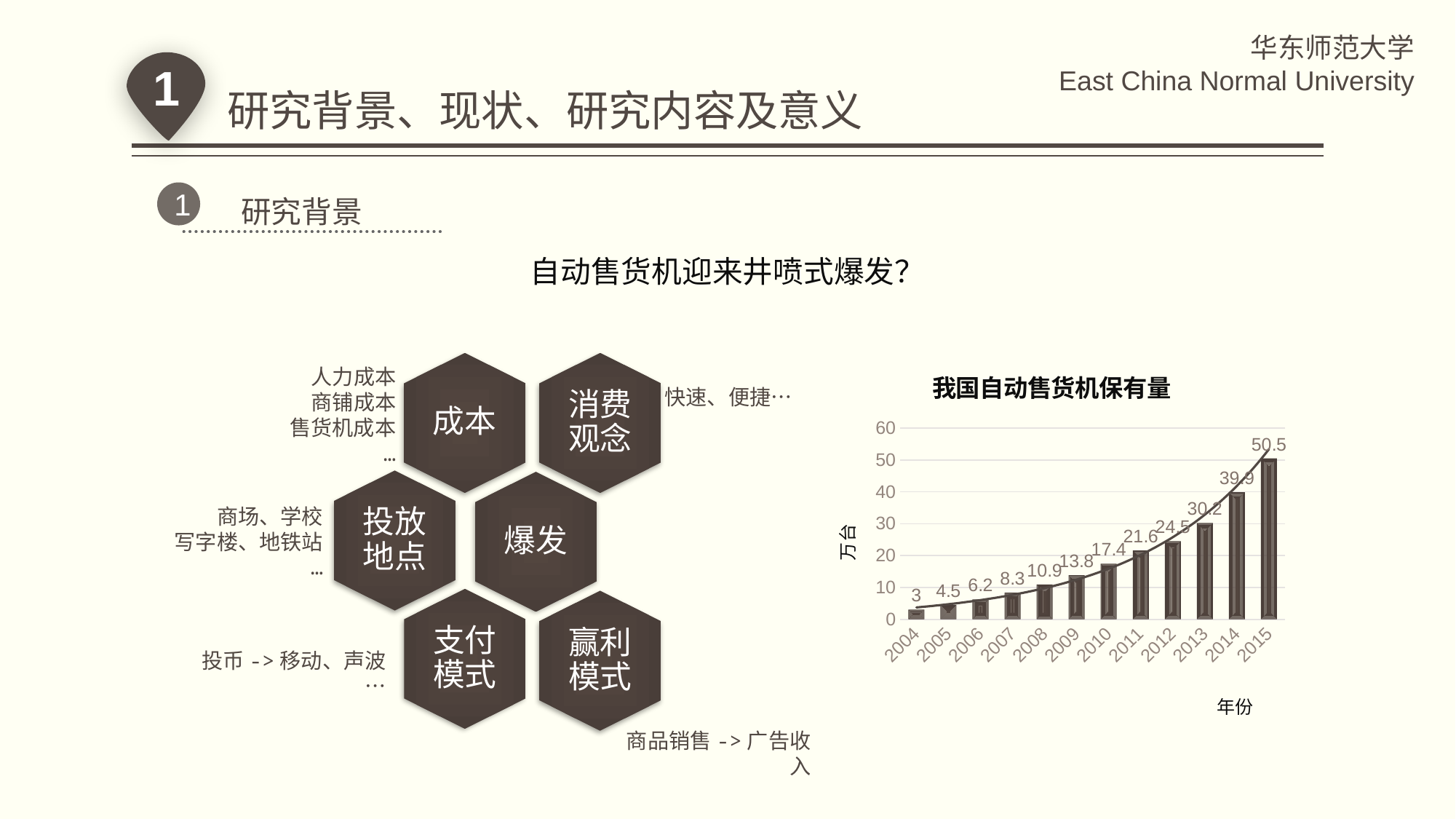

# 研究背景、现状、研究内容及意义
华东师范大学
East China Normal University

1
1
	研究背景
自动售货机迎来井喷式爆发？

### Chart: 我国自动售货机保有量

| Category | 我国自动售货机保有量情况 |
|---|---|
| 2004 | 3.0 |
| 2005 | 4.5 |
| 2006 | 6.2 |
| 2007 | 8.3 |
| 2008 | 10.9 |
| 2009 | 13.8 |
| 2010 | 17.4 |
| 2011 | 21.6 |
| 2012 | 24.5 |
| 2013 | 30.2 |
| 2014 | 39.9 |
| 2015 | 50.5 |
消费观念
成本
爆发

支付模式
赢利模式
投放地点
人力成本
商铺成本
售货机成本
…
快速、便捷…
商场、学校
写字楼、地铁站
…
投币->移动、声波…
商品销售->广告收入